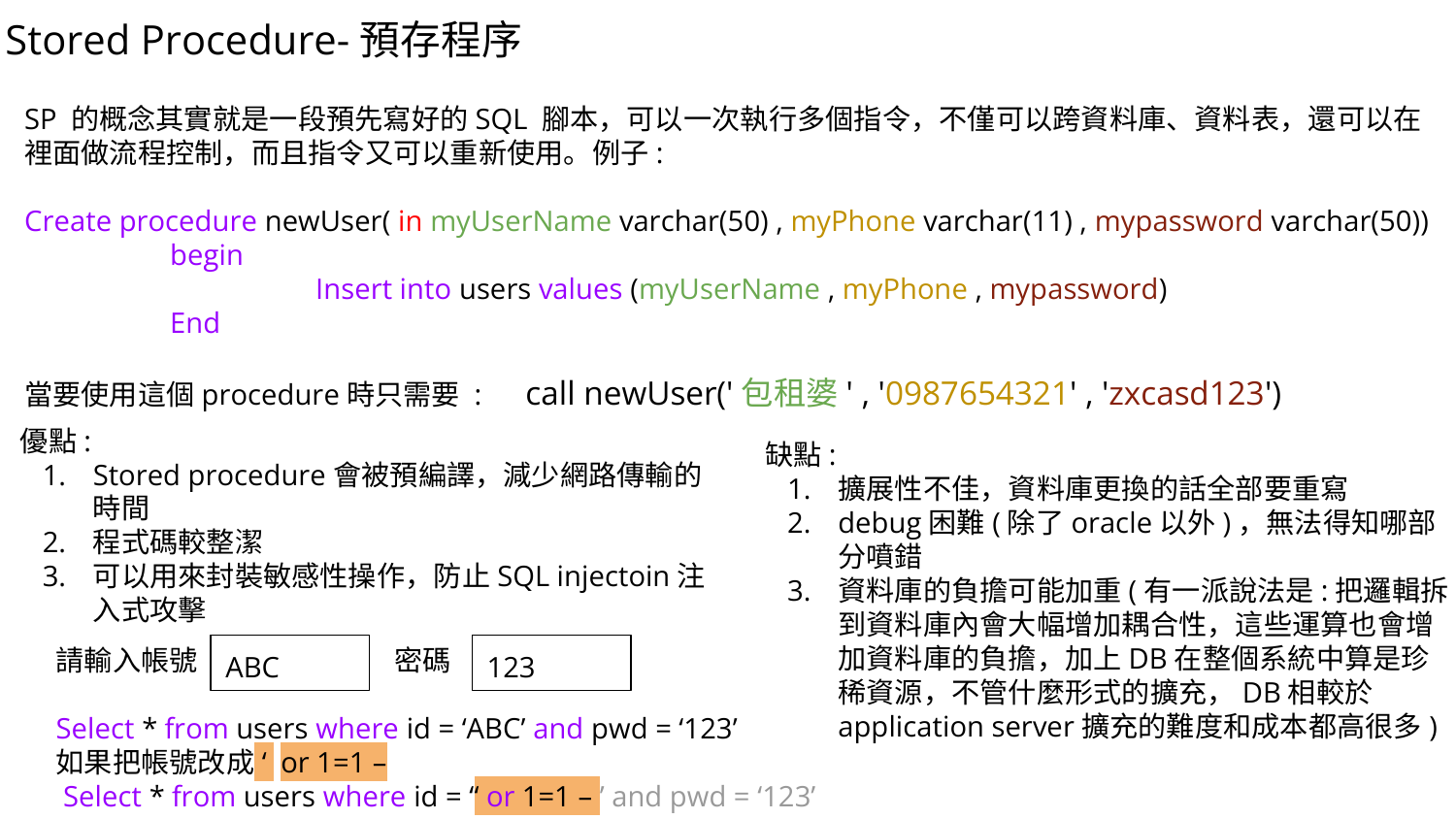

Stored Procedure-預存程序
SP 的概念其實就是一段預先寫好的SQL 腳本，可以一次執行多個指令，不僅可以跨資料庫、資料表，還可以在裡面做流程控制，而且指令又可以重新使用。例子:

Create procedure newUser( in myUserName varchar(50) , myPhone varchar(11) , mypassword varchar(50))
	begin
		Insert into users values (myUserName , myPhone , mypassword)
	End

當要使用這個procedure時只需要 :      call newUser('包租婆' , '0987654321' , 'zxcasd123')

優點:
Stored procedure會被預編譯，減少網路傳輸的時間
程式碼較整潔
可以用來封裝敏感性操作，防止SQL injectoin注入式攻擊
缺點:
擴展性不佳，資料庫更換的話全部要重寫
debug困難(除了oracle以外)，無法得知哪部分噴錯
資料庫的負擔可能加重(有一派說法是:把邏輯拆到資料庫內會大幅增加耦合性，這些運算也會增加資料庫的負擔，加上DB在整個系統中算是珍稀資源，不管什麼形式的擴充，DB相較於application server擴充的難度和成本都高很多)
請輸入帳號                           密碼

Select * from users where id = ‘ABC’ and pwd = ‘123’
如果把帳號改成 ‘ or 1=1 –
 Select * from users where id = ‘‘ or 1=1 – ’ and pwd = ‘123’
ABC
123